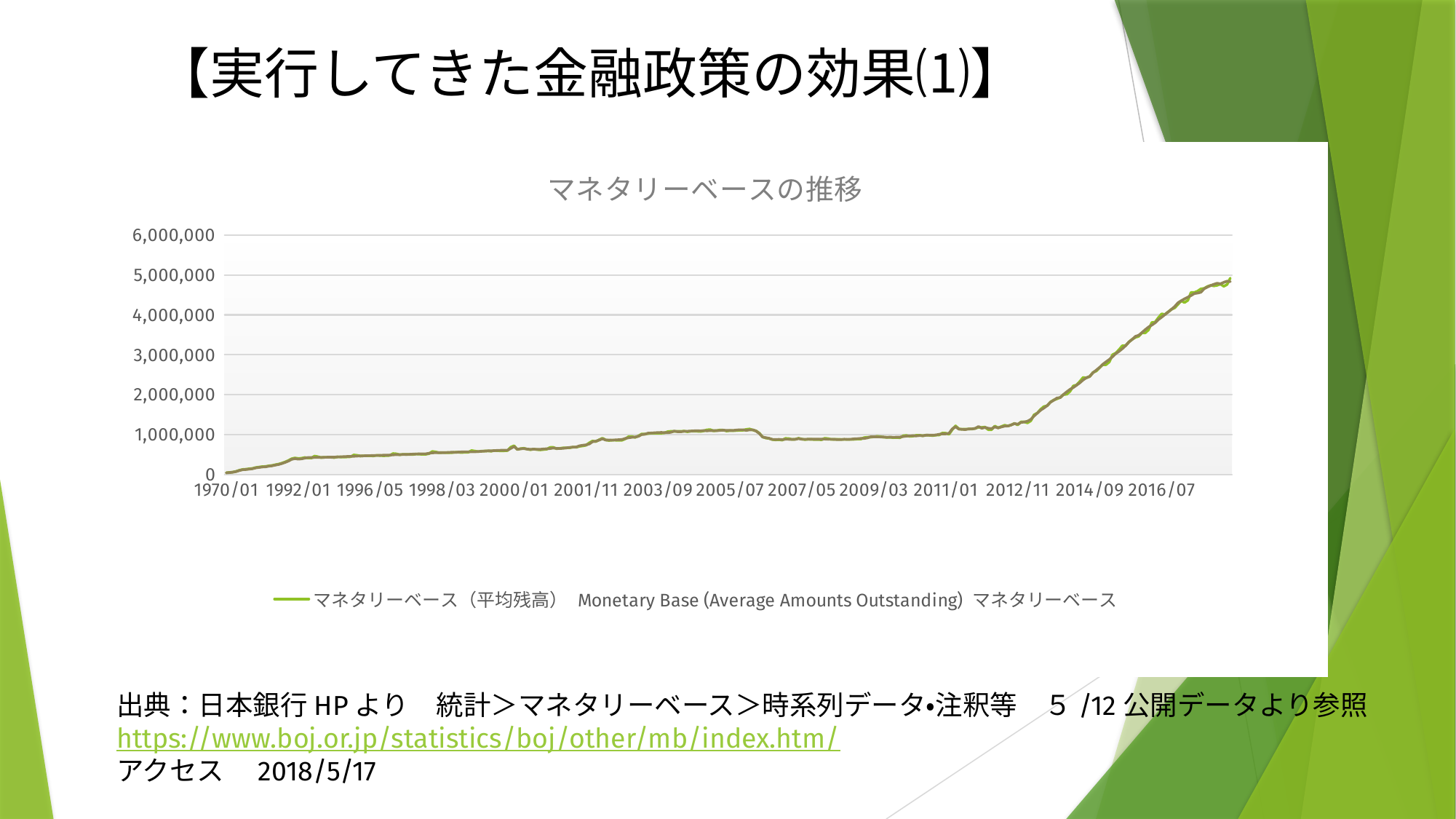

# 【実行してきた金融政策の効果⑴】

### Chart: マネタリーベースの推移

| Category | マネタリーベース（平均残高） | 単位：億円 |
|---|---|---|
| 1970/01 | 45652.0 | 43300.0 |
| 1971/01 | 53149.0 | 50328.0 |
| 1972/01 | 61839.0 | 58434.0 |
| 1973/01 | 78806.0 | 74341.0 |
| 1974/01 | 108047.0 | 101947.0 |
| 1975/01 | 127912.0 | 120786.0 |
| 1976/01 | 134134.0 | 126825.0 |
| 1977/01 | 144368.0 | 136651.0 |
| 1978/01 | 153803.0 | 145779.0 |
| 1979/01 | 176380.0 | 167454.0 |
| 1980/01 | 187775.0 | 178729.0 |
| 1981/01 | 198514.0 | 189697.0 |
| 1982/01 | 203012.0 | 194748.0 |
| 1983/01 | 217482.0 | 209111.0 |
| 1984/01 | 227762.0 | 219123.0 |
| 1985/01 | 246239.0 | 236937.0 |
| 1986/01 | 262132.0 | 252538.0 |
| 1987/01 | 286064.0 | 276096.0 |
| 1988/01 | 315650.0 | 304830.0 |
| 1989/01 | 351257.0 | 338769.0 |
| 1990/01 | 396438.0 | 381293.0 |
| 1991/01 | 416599.0 | 400255.0 |
| 1992/01 | 403151.0 | 387522.0 |
| 1993/01 | 408398.0 | 393048.0 |
| 1994/01 | 427146.0 | 411026.0 |
| 1994/10 | 416258.0 | 427269.0 |
| 1994/11 | 414362.0 | 424724.0 |
| 1994/12 | 462391.0 | 429178.0 |
| 1995/01 | 447720.0 | 430440.0 |
| 1995/02 | 425001.0 | 428948.0 |
| 1995/03 | 432723.0 | 431776.0 |
| 1995/04 | 433732.0 | 434500.0 |
| 1995/05 | 433126.0 | 435898.0 |
| 1995/06 | 425895.0 | 436615.0 |
| 1995/07 | 443917.0 | 441000.0 |
| 1995/08 | 440162.0 | 444119.0 |
| 1995/09 | 437732.0 | 449517.0 |
| 1995/10 | 441865.0 | 453062.0 |
| 1995/11 | 445844.0 | 456206.0 |
| 1995/12 | 490471.0 | 457603.0 |
| 1996/01 | 482308.0 | 463356.0 |
| 1996/02 | 463807.0 | 467101.0 |
| 1996/03 | 470437.0 | 468672.0 |
| 1996/04 | 472202.0 | 472655.0 |
| 1996/05 | 470282.0 | 474076.0 |
| 1996/06 | 467351.0 | 477762.0 |
| 1996/07 | 481329.0 | 479078.0 |
| 1996/08 | 476002.0 | 481006.0 |
| 1996/09 | 472257.0 | 484583.0 |
| 1996/10 | 473835.0 | 485472.0 |
| 1996/11 | 478422.0 | 488604.0 |
| 1996/12 | 526309.0 | 493268.0 |
| 1997/01 | 519490.0 | 499714.0 |
| 1997/02 | 495800.0 | 498624.0 |
| 1997/03 | 506044.0 | 503487.0 |
| 1997/04 | 503896.0 | 504188.0 |
| 1997/05 | 502266.0 | 506224.0 |
| 1997/06 | 502088.0 | 512173.0 |
| 1997/07 | 515549.0 | 513704.0 |
| 1997/08 | 511808.0 | 517270.0 |
| 1997/09 | 506656.0 | 519551.0 |
| 1997/10 | 508061.0 | 519789.0 |
| 1997/11 | 523264.0 | 533480.0 |
| 1997/12 | 578436.0 | 545022.0 |
| 1998/01 | 567079.0 | 547066.0 |
| 1998/02 | 546076.0 | 549011.0 |
| 1998/03 | 551600.0 | 548326.0 |
| 1998/04 | 550804.0 | 550373.0 |
| 1998/05 | 550317.0 | 553457.0 |
| 1998/06 | 549294.0 | 559797.0 |
| 1998/07 | 558328.0 | 556580.0 |
| 1998/08 | 557630.0 | 563312.0 |
| 1998/09 | 553103.0 | 566392.0 |
| 1998/10 | 557773.0 | 569637.0 |
| 1998/11 | 559575.0 | 569735.0 |
| 1998/12 | 601386.0 | 569863.0 |
| 1999/01 | 587931.0 | 569654.0 |
| 1999/02 | 572920.0 | 577084.0 |
| 1999/03 | 585970.0 | 582163.0 |
| 1999/04 | 589375.0 | 586952.0 |
| 1999/05 | 592623.0 | 593821.0 |
| 1999/06 | 584608.0 | 595350.0 |
| 1999/07 | 602181.0 | 600103.0 |
| 1999/08 | 598515.0 | 604235.0 |
| 1999/09 | 594261.0 | 607538.0 |
| 1999/10 | 596127.0 | 608736.0 |
| 1999/11 | 601247.0 | 611422.0 |
| 1999/12 | 686808.0 | 655147.0 |
| 2000/01 | 721978.0 | 702447.0 |
| 2000/02 | 626865.0 | 632889.0 |
| 2000/03 | 649807.0 | 644883.0 |
| 2000/04 | 658350.0 | 652295.0 |
| 2000/05 | 637448.0 | 636537.0 |
| 2000/06 | 622152.0 | 632526.0 |
| 2000/07 | 637116.0 | 635330.0 |
| 2000/08 | 626193.0 | 632137.0 |
| 2000/09 | 618261.0 | 631259.0 |
| 2000/10 | 627618.0 | 641280.0 |
| 2000/11 | 635571.0 | 645523.0 |
| 2000/12 | 679588.0 | 652327.0 |
| 2001/01 | 681280.0 | 664906.0 |
| 2001/02 | 647866.0 | 655374.0 |
| 2001/03 | 657361.0 | 651758.0 |
| 2001/04 | 667725.0 | 658478.0 |
| 2001/05 | 669654.0 | 667607.0 |
| 2001/06 | 669739.0 | 678731.0 |
| 2001/07 | 687826.0 | 687014.0 |
| 2001/08 | 682731.0 | 689117.0 |
| 2001/09 | 706356.0 | 720090.0 |
| 2001/10 | 717502.0 | 733737.0 |
| 2001/11 | 733778.0 | 743769.0 |
| 2001/12 | 794424.0 | 767545.0 |
| 2002/01 | 840818.0 | 822356.0 |
| 2002/02 | 826163.0 | 835831.0 |
| 2002/03 | 871493.0 | 862814.0 |
| 2002/04 | 910393.0 | 896006.0 |
| 2002/05 | 868229.0 | 864954.0 |
| 2002/06 | 854332.0 | 863908.0 |
| 2002/07 | 860806.0 | 862311.0 |
| 2002/08 | 860881.0 | 868716.0 |
| 2002/09 | 857469.0 | 872325.0 |
| 2002/10 | 859299.0 | 877495.0 |
| 2002/11 | 894000.0 | 903784.0 |
| 2002/12 | 949444.0 | 922475.0 |
| 2003/01 | 953668.0 | 933124.0 |
| 2003/02 | 930274.0 | 940210.0 |
| 2003/03 | 966459.0 | 957326.0 |
| 2003/04 | 1015445.0 | 1000827.0 |
| 2003/05 | 1013547.0 | 1010214.0 |
| 2003/06 | 1027632.0 | 1038277.0 |
| 2003/07 | 1036363.0 | 1040098.0 |
| 2003/08 | 1037448.0 | 1046557.0 |
| 2003/09 | 1036332.0 | 1051059.0 |
| 2003/10 | 1036011.0 | 1054218.0 |
| 2003/11 | 1043362.0 | 1051820.0 |
| 2003/12 | 1074991.0 | 1049207.0 |
| 2004/01 | 1083320.0 | 1060403.0 |
| 2004/02 | 1080570.0 | 1090021.0 |
| 2004/03 | 1081238.0 | 1073223.0 |
| 2004/04 | 1082958.0 | 1071449.0 |
| 2004/05 | 1088328.0 | 1084831.0 |
| 2004/06 | 1072957.0 | 1085199.0 |
| 2004/07 | 1085248.0 | 1089377.0 |
| 2004/08 | 1085653.0 | 1093861.0 |
| 2004/09 | 1085201.0 | 1097564.0 |
| 2004/10 | 1079234.0 | 1093684.0 |
| 2004/11 | 1094035.0 | 1102412.0 |
| 2004/12 | 1119769.0 | 1095142.0 |
| 2005/01 | 1125134.0 | 1101394.0 |
| 2005/02 | 1093674.0 | 1101617.0 |
| 2005/03 | 1103301.0 | 1098854.0 |
| 2005/04 | 1115568.0 | 1106408.0 |
| 2005/05 | 1112725.0 | 1110090.0 |
| 2005/06 | 1091586.0 | 1104769.0 |
| 2005/07 | 1101137.0 | 1103893.0 |
| 2005/08 | 1097890.0 | 1104762.0 |
| 2005/09 | 1103950.0 | 1114918.0 |
| 2005/10 | 1109848.0 | 1120832.0 |
| 2005/11 | 1110432.0 | 1121346.0 |
| 2005/12 | 1130466.0 | 1105693.0 |
| 2006/01 | 1141316.0 | 1118726.0 |
| 2006/02 | 1114431.0 | 1120932.0 |
| 2006/03 | 1092791.0 | 1090089.0 |
| 2006/04 | 1035779.0 | 1028517.0 |
| 2006/05 | 941951.0 | 940465.0 |
| 2006/06 | 914229.0 | 924258.0 |
| 2006/07 | 905410.0 | 906606.0 |
| 2006/08 | 875607.0 | 879928.0 |
| 2006/09 | 869660.0 | 878274.0 |
| 2006/10 | 873279.0 | 880894.0 |
| 2006/11 | 862670.0 | 874663.0 |
| 2006/12 | 904664.0 | 884696.0 |
| 2007/01 | 900507.0 | 883543.0 |
| 2007/02 | 879061.0 | 883686.0 |
| 2007/03 | 884022.0 | 882310.0 |
| 2007/04 | 908926.0 | 900935.0 |
| 2007/05 | 887868.0 | 885843.0 |
| 2007/06 | 876336.0 | 883651.0 |
| 2007/07 | 884708.0 | 886229.0 |
| 2007/08 | 881473.0 | 885935.0 |
| 2007/09 | 875728.0 | 885228.0 |
| 2007/10 | 877567.0 | 885364.0 |
| 2007/11 | 871633.0 | 886537.0 |
| 2007/12 | 907835.0 | 888231.0 |
| 2008/01 | 899793.0 | 883252.0 |
| 2008/02 | 879916.0 | 884653.0 |
| 2008/03 | 883867.0 | 882305.0 |
| 2008/04 | 883589.0 | 874372.0 |
| 2008/05 | 879638.0 | 875955.0 |
| 2008/06 | 880155.0 | 885262.0 |
| 2008/07 | 878532.0 | 880076.0 |
| 2008/08 | 879433.0 | 884022.0 |
| 2008/09 | 883741.0 | 893944.0 |
| 2008/10 | 889825.0 | 898151.0 |
| 2008/11 | 888562.0 | 904806.0 |
| 2008/12 | 924351.0 | 905121.0 |
| 2009/01 | 935049.0 | 918084.0 |
| 2009/02 | 936531.0 | 944308.0 |
| 2009/03 | 944658.0 | 946501.0 |
| 2009/04 | 956238.0 | 943201.0 |
| 2009/05 | 949165.0 | 942478.0 |
| 2009/06 | 936392.0 | 940534.0 |
| 2009/07 | 932096.0 | 932994.0 |
| 2009/08 | 933355.0 | 937202.0 |
| 2009/09 | 923942.0 | 934299.0 |
| 2009/10 | 928609.0 | 935862.0 |
| 2009/11 | 922042.0 | 938636.0 |
| 2009/12 | 972143.0 | 952017.0 |
| 2010/01 | 980675.0 | 963428.0 |
| 2010/02 | 956928.0 | 971046.0 |
| 2010/03 | 964571.0 | 972190.0 |
| 2010/04 | 983836.0 | 968807.0 |
| 2010/05 | 984323.0 | 977601.0 |
| 2010/06 | 970240.0 | 972771.0 |
| 2010/07 | 989359.0 | 985434.0 |
| 2010/08 | 983995.0 | 986499.0 |
| 2010/09 | 977173.0 | 985234.0 |
| 2010/10 | 988248.0 | 992003.0 |
| 2010/11 | 991866.0 | 1008439.0 |
| 2010/12 | 1040238.0 | 1019126.0 |
| 2011/01 | 1034826.0 | 1020447.0 |
| 2011/02 | 1010039.0 | 1033812.0 |
| 2011/03 | 1127432.0 | 1146031.0 |
| 2011/04 | 1218934.0 | 1197583.0 |
| 2011/05 | 1144208.0 | 1138434.0 |
| 2011/06 | 1134780.0 | 1132253.0 |
| 2011/07 | 1137324.0 | 1126294.0 |
| 2011/08 | 1140447.0 | 1142317.0 |
| 2011/09 | 1140181.0 | 1143495.0 |
| 2011/10 | 1156428.0 | 1155009.0 |
| 2011/11 | 1184978.0 | 1203285.0 |
| 2011/12 | 1180195.0 | 1160292.0 |
| 2012/01 | 1189656.0 | 1179276.0 |
| 2012/02 | 1124409.0 | 1159123.0 |
| 2012/03 | 1124618.0 | 1149539.0 |
| 2012/04 | 1215003.0 | 1193070.0 |
| 2012/05 | 1171210.0 | 1169073.0 |
| 2012/06 | 1202142.0 | 1192338.0 |
| 2012/07 | 1235010.0 | 1213231.0 |
| 2012/08 | 1214626.0 | 1216937.0 |
| 2012/09 | 1243261.0 | 1242008.0 |
| 2012/10 | 1281344.0 | 1275895.0 |
| 2012/11 | 1244449.0 | 1261386.0 |
| 2012/12 | 1319837.0 | 1305215.0 |
| 2013/01 | 1319205.0 | 1316668.0 |
| 2013/02 | 1293148.0 | 1335443.0 |
| 2013/03 | 1347413.0 | 1381878.0 |
| 2013/04 | 1495975.0 | 1468255.0 |
| 2013/05 | 1541412.0 | 1538715.0 |
| 2013/06 | 1635375.0 | 1613814.0 |
| 2013/07 | 1703890.0 | 1666525.0 |
| 2013/08 | 1724437.0 | 1727817.0 |
| 2013/09 | 1817012.0 | 1812832.0 |
| 2013/10 | 1868687.0 | 1860560.0 |
| 2013/11 | 1897244.0 | 1917619.0 |
| 2013/12 | 1934594.0 | 1928976.0 |
| 2014/01 | 2004141.0 | 2007759.0 |
| 2014/02 | 2013223.0 | 2073911.0 |
| 2014/03 | 2085929.0 | 2135776.0 |
| 2014/04 | 2220795.0 | 2181866.0 |
| 2014/05 | 2243719.0 | 2238374.0 |
| 2014/06 | 2332465.0 | 2298756.0 |
| 2014/07 | 2431068.0 | 2371459.0 |
| 2014/08 | 2423138.0 | 2425741.0 |
| 2014/09 | 2458169.0 | 2457412.0 |
| 2014/10 | 2557542.0 | 2551198.0 |
| 2014/11 | 2593603.0 | 2615438.0 |
| 2014/12 | 2674016.0 | 2682047.0 |
| 2015/01 | 2753859.0 | 2761028.0 |
| 2015/02 | 2752617.0 | 2823085.0 |
| 2015/03 | 2821182.0 | 2882971.0 |
| 2015/04 | 3003275.0 | 2952643.0 |
| 2015/05 | 3043476.0 | 3030494.0 |
| 2015/06 | 3130770.0 | 3088477.0 |
| 2015/07 | 3228211.0 | 3155049.0 |
| 2015/08 | 3229269.0 | 3230173.0 |
| 2015/09 | 3321941.0 | 3320912.0 |
| 2015/10 | 3388877.0 | 3385521.0 |
| 2015/11 | 3437218.0 | 3461300.0 |
| 2015/12 | 3463793.0 | 3489841.0 |
| 2016/01 | 3551030.0 | 3556594.0 |
| 2016/02 | 3550415.0 | 3630202.0 |
| 2016/03 | 3626050.0 | 3695179.0 |
| 2016/04 | 3808364.0 | 3745537.0 |
| 2016/05 | 3818397.0 | 3800710.0 |
| 2016/06 | 3927119.0 | 3880842.0 |
| 2016/07 | 4024578.0 | 3941692.0 |
| 2016/08 | 4009981.0 | 4006592.0 |
| 2016/09 | 4075081.0 | 4071405.0 |
| 2016/10 | 4138966.0 | 4137012.0 |
| 2016/11 | 4176573.0 | 4209582.0 |
| 2016/12 | 4263922.0 | 4302764.0 |
| 2017/01 | 4352054.0 | 4354504.0 |
| 2017/02 | 4309696.0 | 4400372.0 |
| 2017/03 | 4362634.0 | 4442189.0 |
| 2017/04 | 4562398.0 | 4484713.0 |
| 2017/05 | 4559954.0 | 4534260.0 |
| 2017/06 | 4594854.0 | 4546991.0 |
| 2017/07 | 4650692.0 | 4566332.0 |
| 2017/08 | 4663075.0 | 4655189.0 |
| 2017/09 | 4711205.0 | 4697922.0 |
| 2017/10 | 4738791.0 | 4734709.0 |
| 2017/11 | 4725834.0 | 4766811.0 |
| 2017/12 | 4741265.0 | 4792875.0 |
| 2018/01 | 4772595.0 | 4776260.0 |
| 2018/02 | 4716382.0 | 4814832.0 |
| 2018/03 | 4759328.0 | 4843177.0 |
| 2018/04 | 4920203.0 | 4833030.0 |
出典：日本銀行HPより　統計＞マネタリーベース＞時系列データ・注釈等　５/12公開データより参照
https://www.boj.or.jp/statistics/boj/other/mb/index.htm/
アクセス　2018/5/17